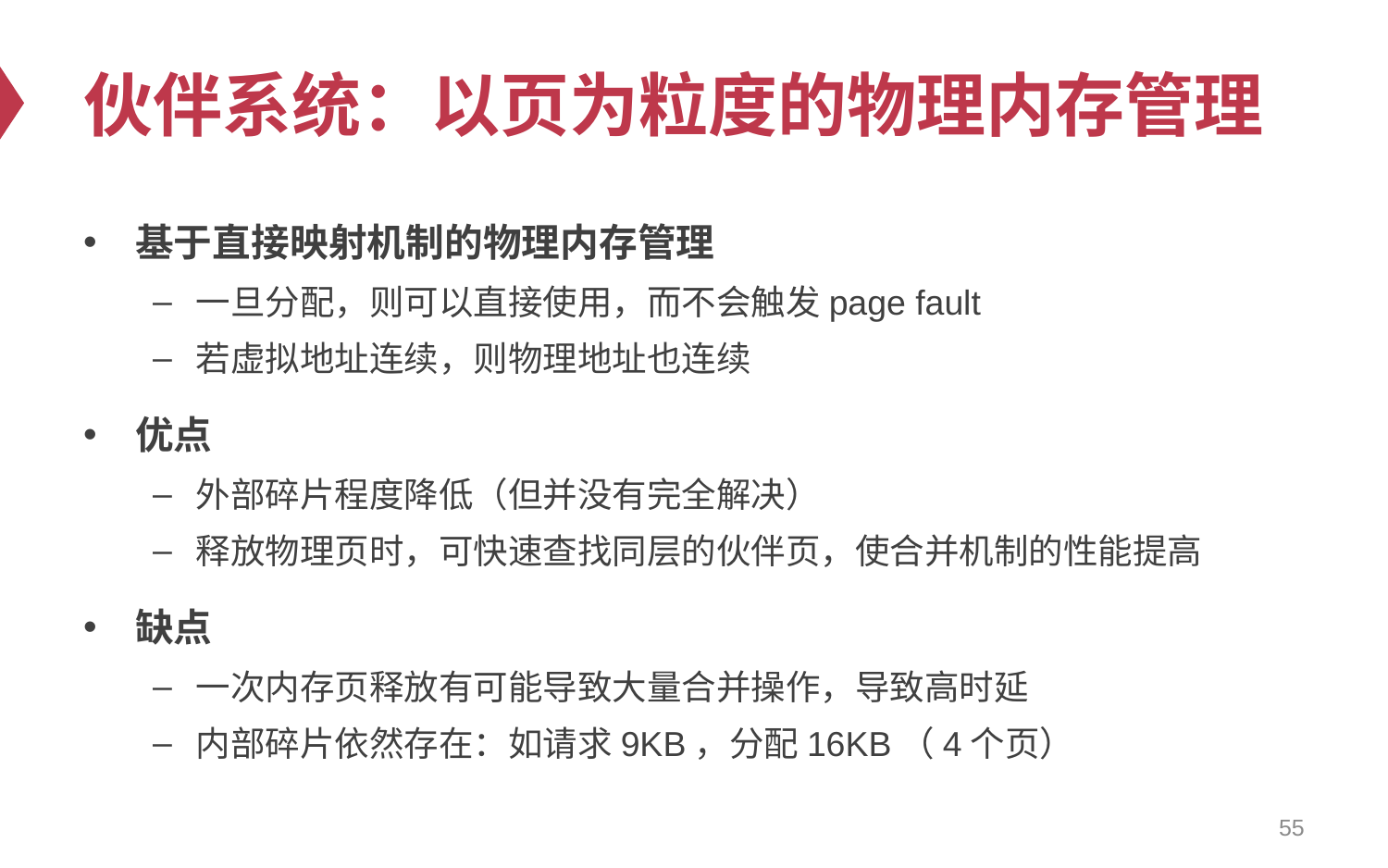

# 伙伴系统：以页为粒度的物理内存管理
基于直接映射机制的物理内存管理
一旦分配，则可以直接使用，而不会触发page fault
若虚拟地址连续，则物理地址也连续
优点
外部碎片程度降低（但并没有完全解决）
释放物理页时，可快速查找同层的伙伴页，使合并机制的性能提高
缺点
一次内存页释放有可能导致大量合并操作，导致高时延
内部碎片依然存在：如请求9KB，分配16KB（4个页）
55